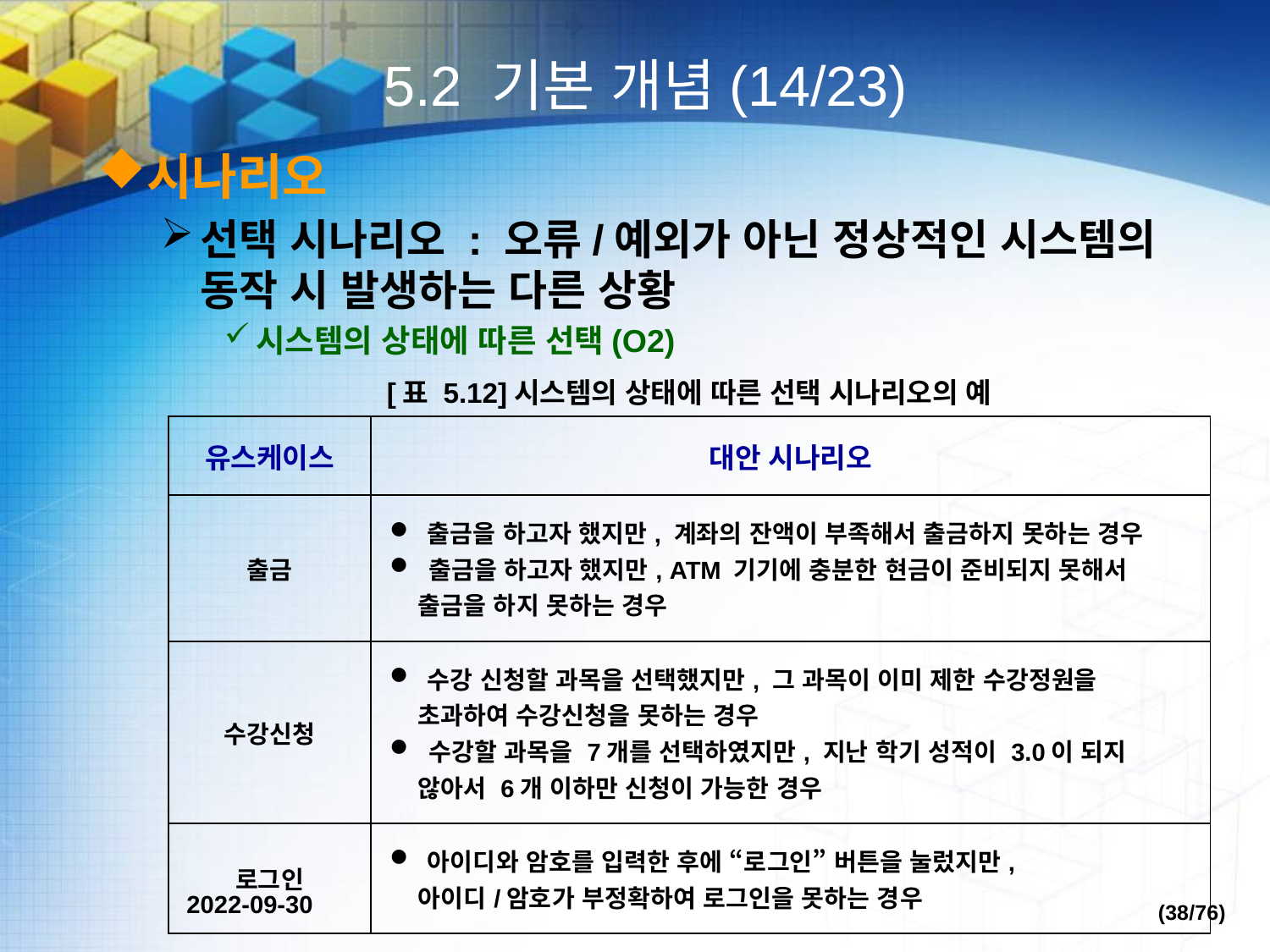

# 5.2 기본 개념(14/23)
시나리오
선택 시나리오 : 오류/예외가 아닌 정상적인 시스템의 동작 시 발생하는 다른 상황
시스템의 상태에 따른 선택(O2)
[표 5.12]시스템의 상태에 따른 선택 시나리오의 예
| 유스케이스 | 대안 시나리오 |
| --- | --- |
| 출금 | 출금을 하고자 했지만, 계좌의 잔액이 부족해서 출금하지 못하는 경우 출금을 하고자 했지만, ATM 기기에 충분한 현금이 준비되지 못해서 출금을 하지 못하는 경우 |
| 수강신청 | 수강 신청할 과목을 선택했지만, 그 과목이 이미 제한 수강정원을 초과하여 수강신청을 못하는 경우 수강할 과목을 7개를 선택하였지만, 지난 학기 성적이 3.0이 되지 않아서 6개 이하만 신청이 가능한 경우 |
| 로그인 | 아이디와 암호를 입력한 후에 “로그인” 버튼을 눌렀지만, 아이디/암호가 부정확하여 로그인을 못하는 경우 |
(38/76)
2022-09-30